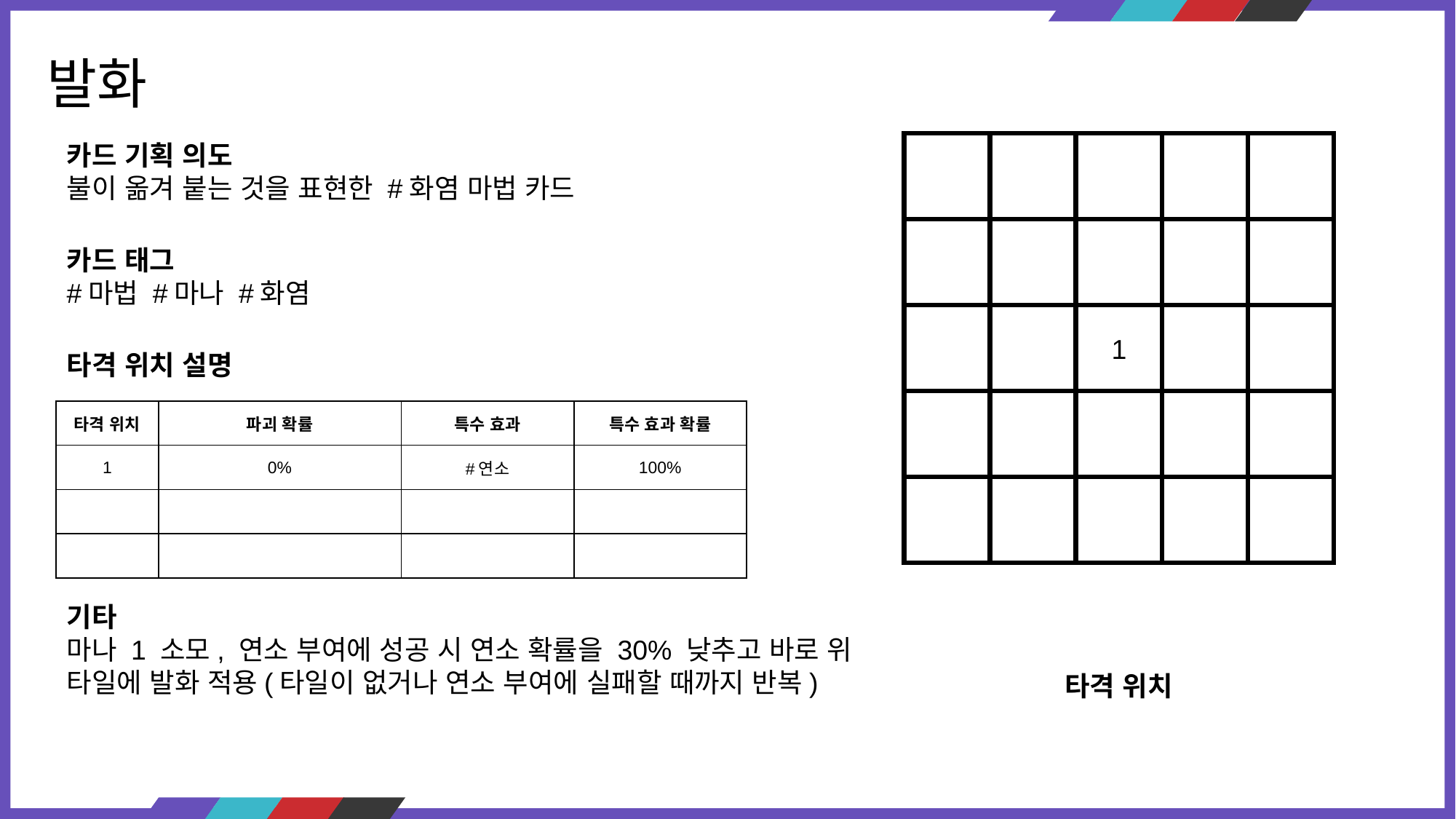

발화
카드 기획 의도
불이 옮겨 붙는 것을 표현한 #화염 마법 카드

카드 태그
#마법 #마나 #화염

1

타격 위치 설명

| 타격 위치 | 파괴 확률 | 특수 효과 | 특수 효과 확률 |
| --- | --- | --- | --- |
| 1 | 0% | #연소 | 100% |
|  |  |  |  |
|  |  |  |  |

기타
마나 1 소모, 연소 부여에 성공 시 연소 확률을 30% 낮추고 바로 위 타일에 발화 적용(타일이 없거나 연소 부여에 실패할 때까지 반복)
타격 위치